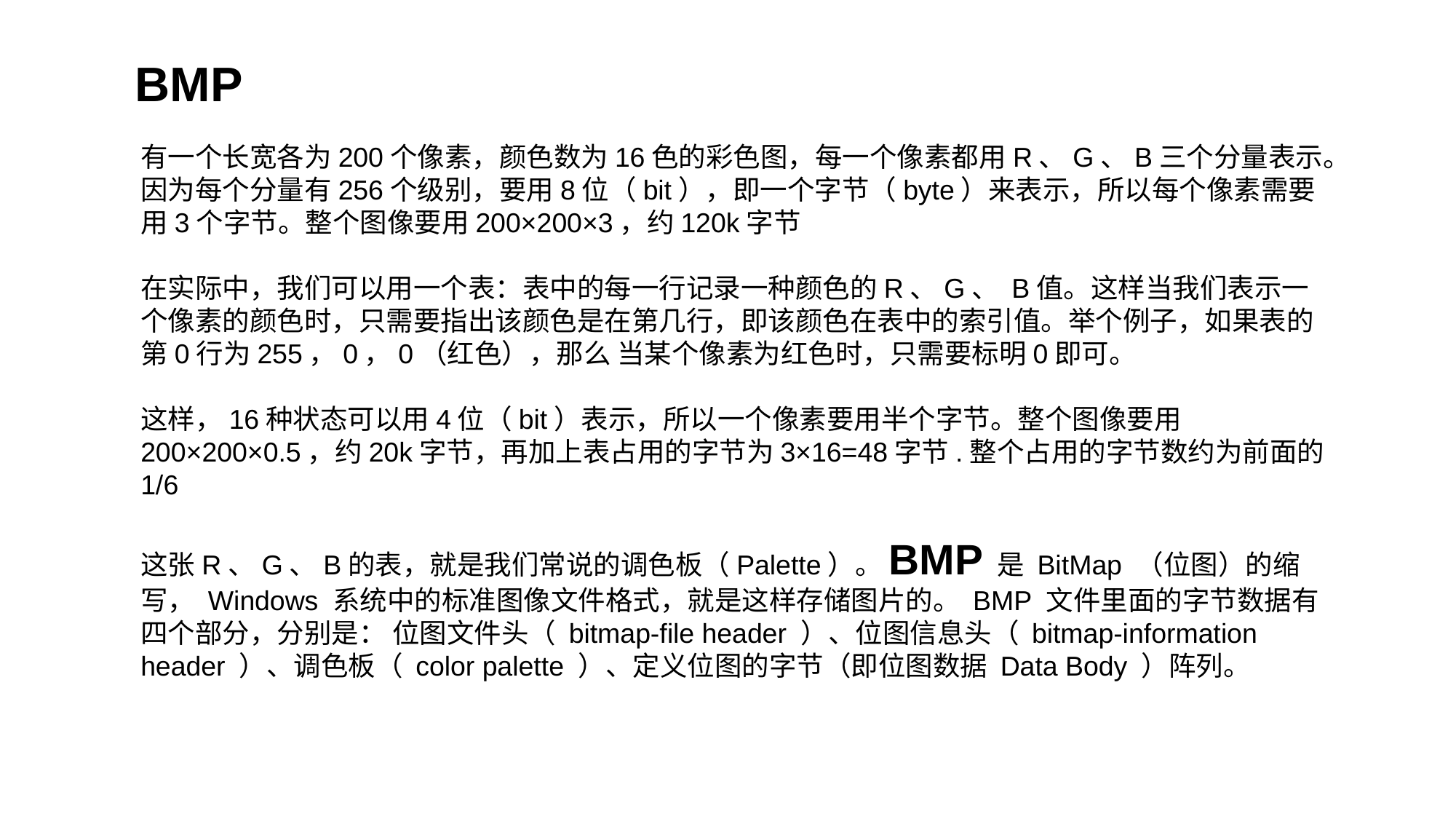

BMP
有一个长宽各为200个像素，颜色数为16色的彩色图，每一个像素都用R、G、B三个分量表示。因为每个分量有256个级别，要用8位（bit），即一个字节（byte）来表示，所以每个像素需要用3个字节。整个图像要用200×200×3，约120k字节

在实际中，我们可以用一个表：表中的每一行记录一种颜色的R、G、 B值。这样当我们表示一个像素的颜色时，只需要指出该颜色是在第几行，即该颜色在表中的索引值。举个例子，如果表的第0行为255，0，0（红色），那么 当某个像素为红色时，只需要标明0即可。

这样，16种状态可以用4位（bit）表示，所以一个像素要用半个字节。整个图像要用200×200×0.5，约20k字节，再加上表占用的字节为3×16=48字节.整个占用的字节数约为前面的1/6

这张R、G、B的表，就是我们常说的调色板（Palette）。BMP 是 BitMap （位图）的缩写， Windows 系统中的标准图像文件格式，就是这样存储图片的。 BMP 文件里面的字节数据有四个部分，分别是： 位图文件头（ bitmap-file header ）、位图信息头（ bitmap-information header ）、调色板（ color palette ）、定义位图的字节（即位图数据 Data Body ）阵列。